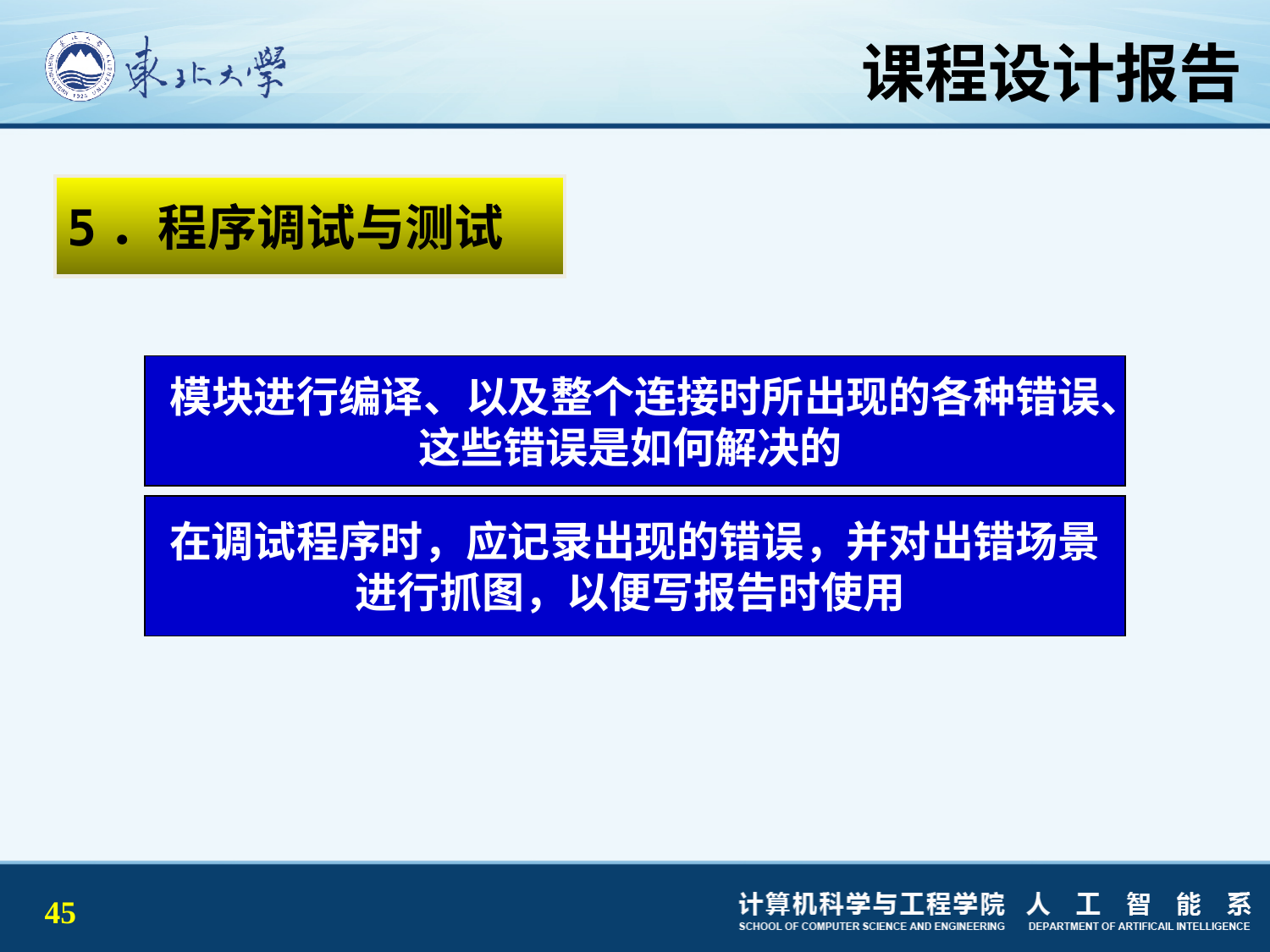

# 课程设计报告
5．程序调试与测试
模块进行编译、以及整个连接时所出现的各种错误、这些错误是如何解决的
在调试程序时，应记录出现的错误，并对出错场景进行抓图，以便写报告时使用